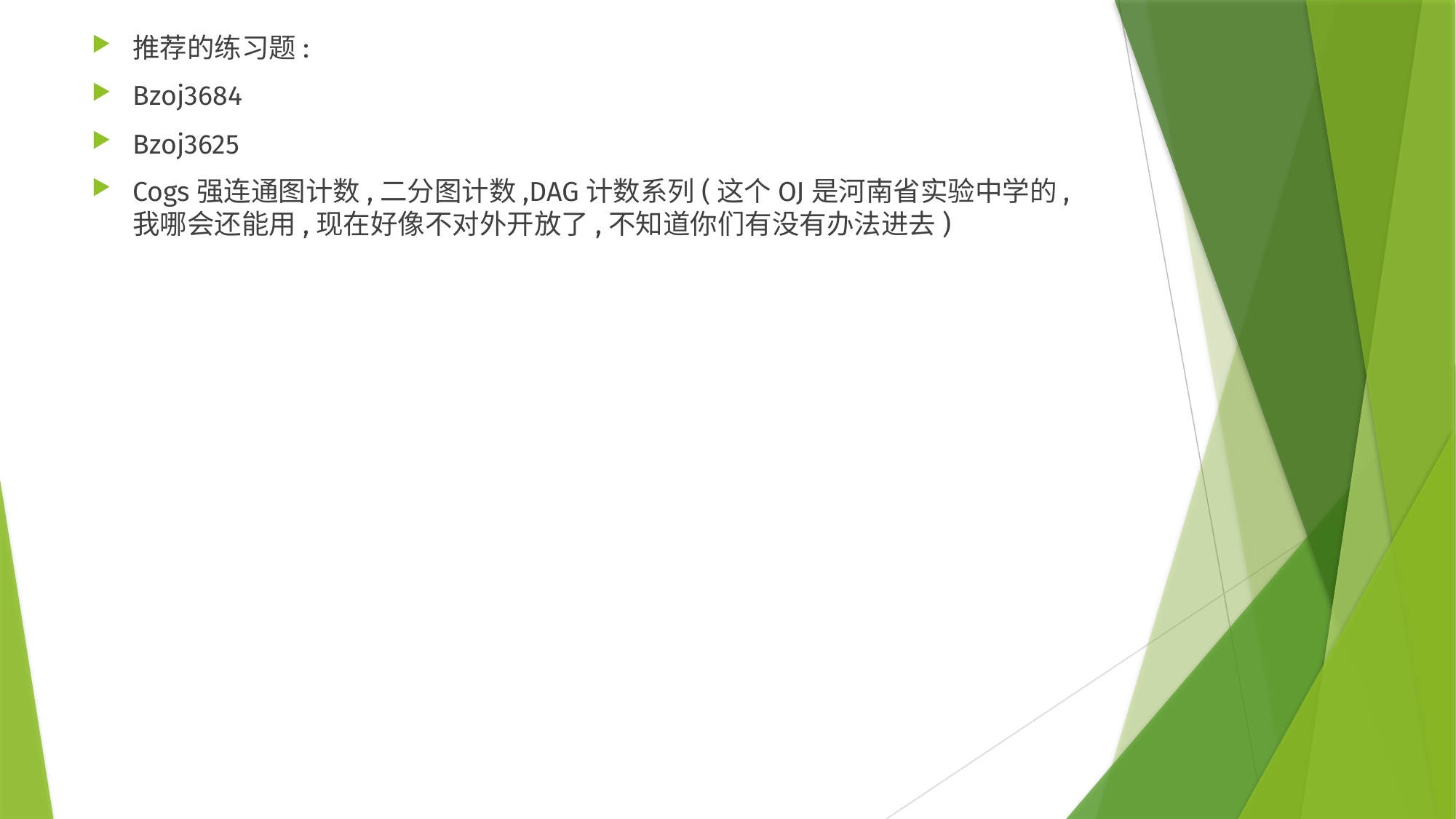

推荐的练习题:
Bzoj3684
Bzoj3625
Cogs强连通图计数,二分图计数,DAG计数系列(这个OJ是河南省实验中学的,我哪会还能用,现在好像不对外开放了,不知道你们有没有办法进去)